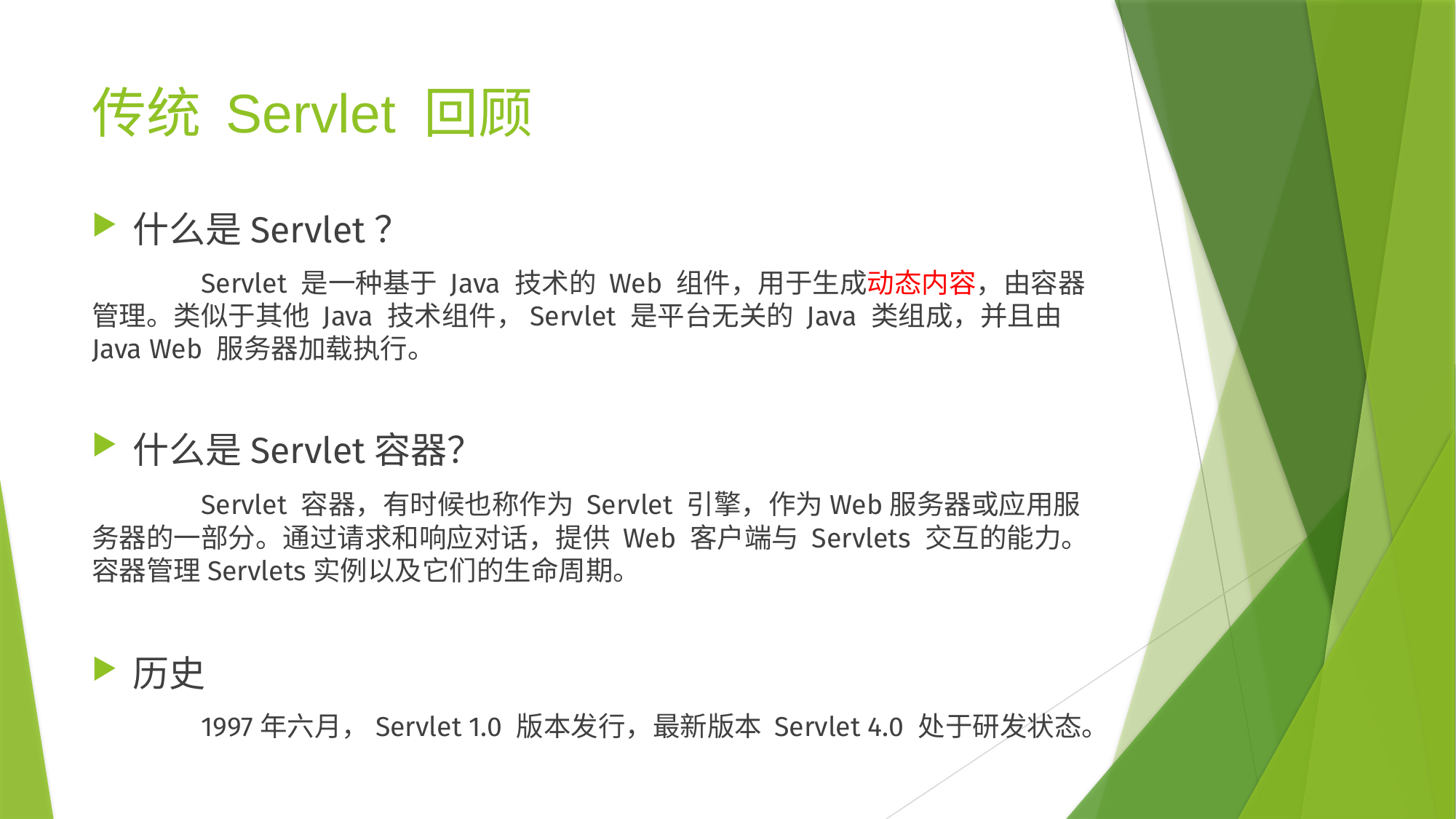

# 传统 Servlet 回顾
什么是Servlet？
	Servlet 是一种基于 Java 技术的 Web 组件，用于生成动态内容，由容器管理。类似于其他 Java 技术组件，Servlet 是平台无关的 Java 类组成，并且由 Java Web 服务器加载执行。

什么是Servlet容器？
	Servlet 容器，有时候也称作为 Servlet 引擎，作为Web服务器或应用服务器的一部分。通过请求和响应对话，提供 Web 客户端与 Servlets 交互的能力。容器管理Servlets实例以及它们的生命周期。

历史
	1997年六月，Servlet 1.0 版本发行，最新版本 Servlet 4.0 处于研发状态。